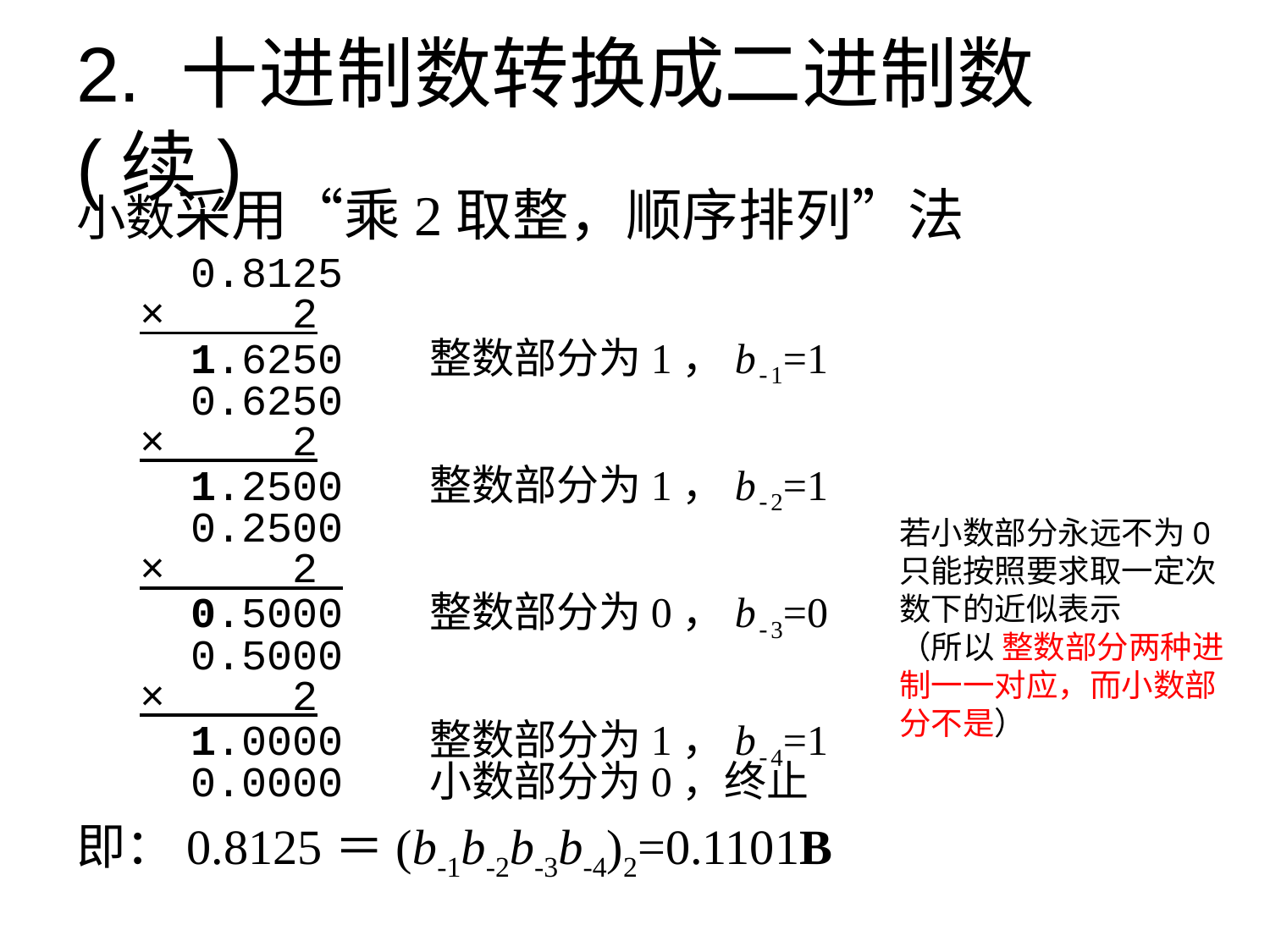

# 2. 十进制数转换成二进制数(续)
小数采用“乘2取整，顺序排列”法
  0.8125
×     2
  1.6250   整数部分为1，b-1=1
  0.6250
×     2
  1.2500   整数部分为1，b-2=1
  0.2500
×     2
  0.5000   整数部分为0，b-3=0
  0.5000
×     2
  1.0000   整数部分为1，b-4=1
  0.0000   小数部分为0，终止
即：0.8125＝(b-1b-2b-3b-4)2=0.1101B
若小数部分永远不为0
只能按照要求取一定次数下的近似表示
（所以 整数部分两种进制一一对应，而小数部分不是）